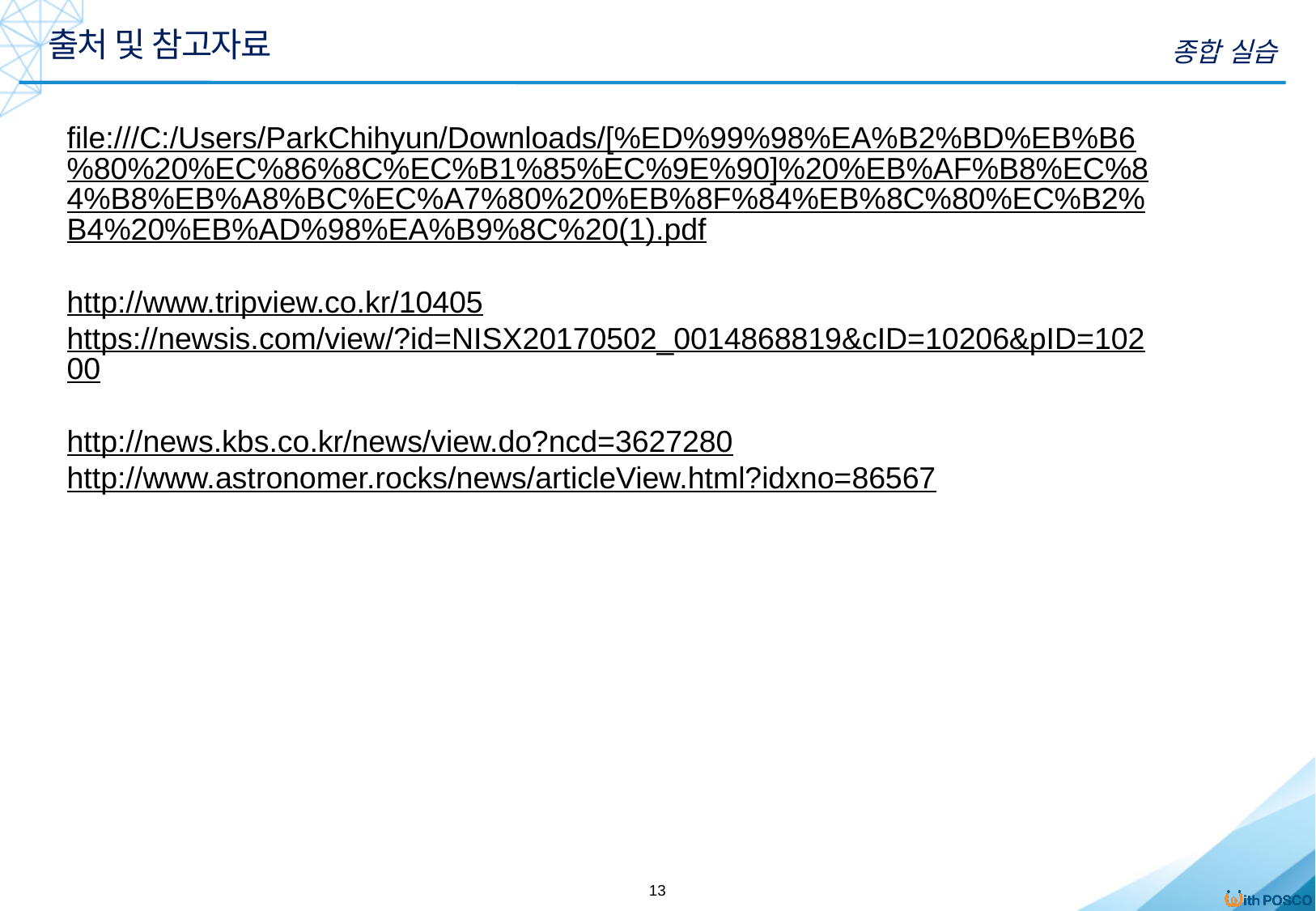

출처 및 참고자료
종합 실습
file:///C:/Users/ParkChihyun/Downloads/[%ED%99%98%EA%B2%BD%EB%B6%80%20%EC%86%8C%EC%B1%85%EC%9E%90]%20%EB%AF%B8%EC%84%B8%EB%A8%BC%EC%A7%80%20%EB%8F%84%EB%8C%80%EC%B2%B4%20%EB%AD%98%EA%B9%8C%20(1).pdf
http://www.tripview.co.kr/10405
https://newsis.com/view/?id=NISX20170502_0014868819&cID=10206&pID=10200
http://news.kbs.co.kr/news/view.do?ncd=3627280
http://www.astronomer.rocks/news/articleView.html?idxno=86567